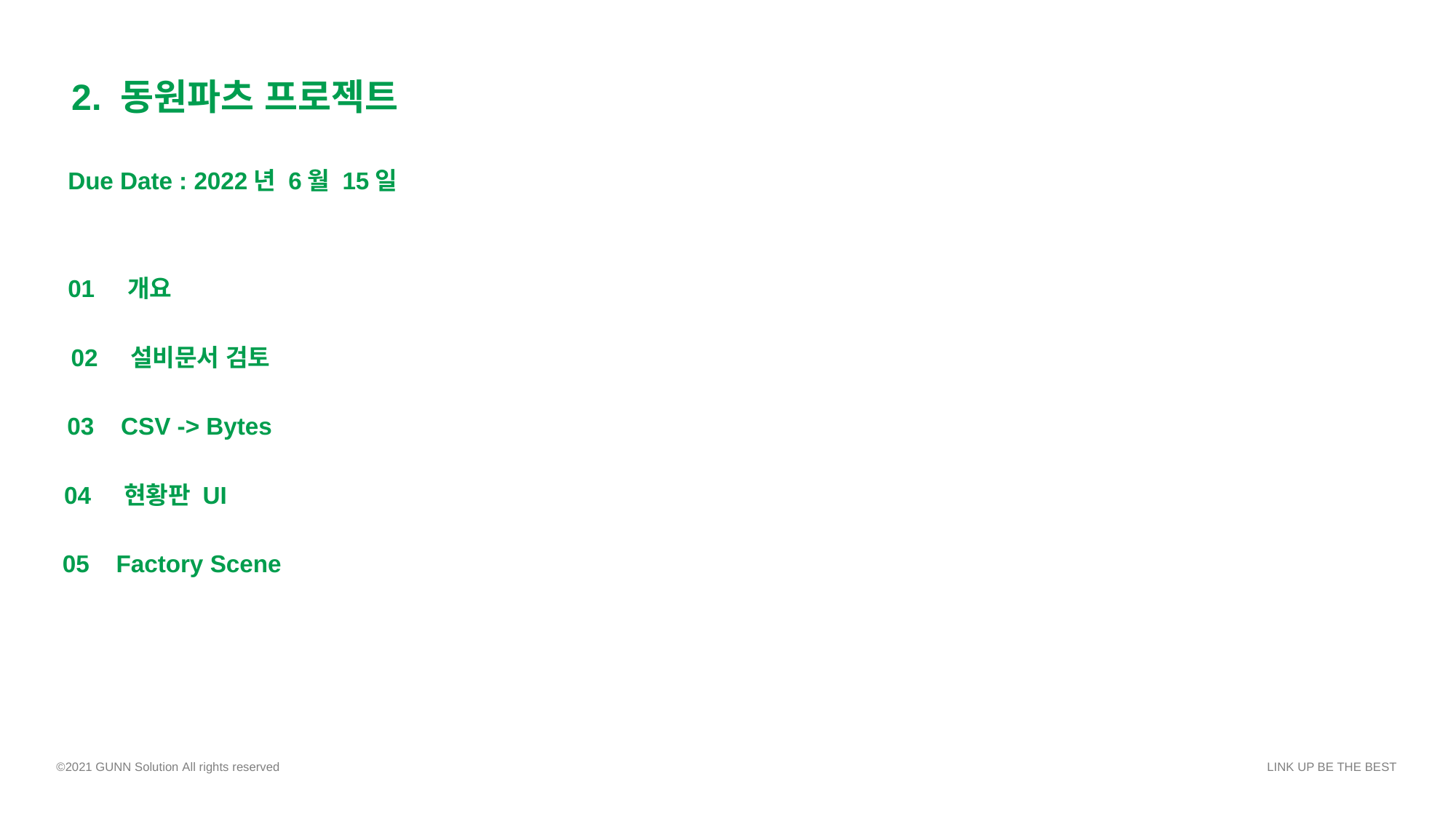

2. 동원파츠 프로젝트
Due Date : 2022년 6월 15일
01    개요
02    설비문서 검토
03    CSV -> Bytes
04    현황판 UI
05    Factory Scene